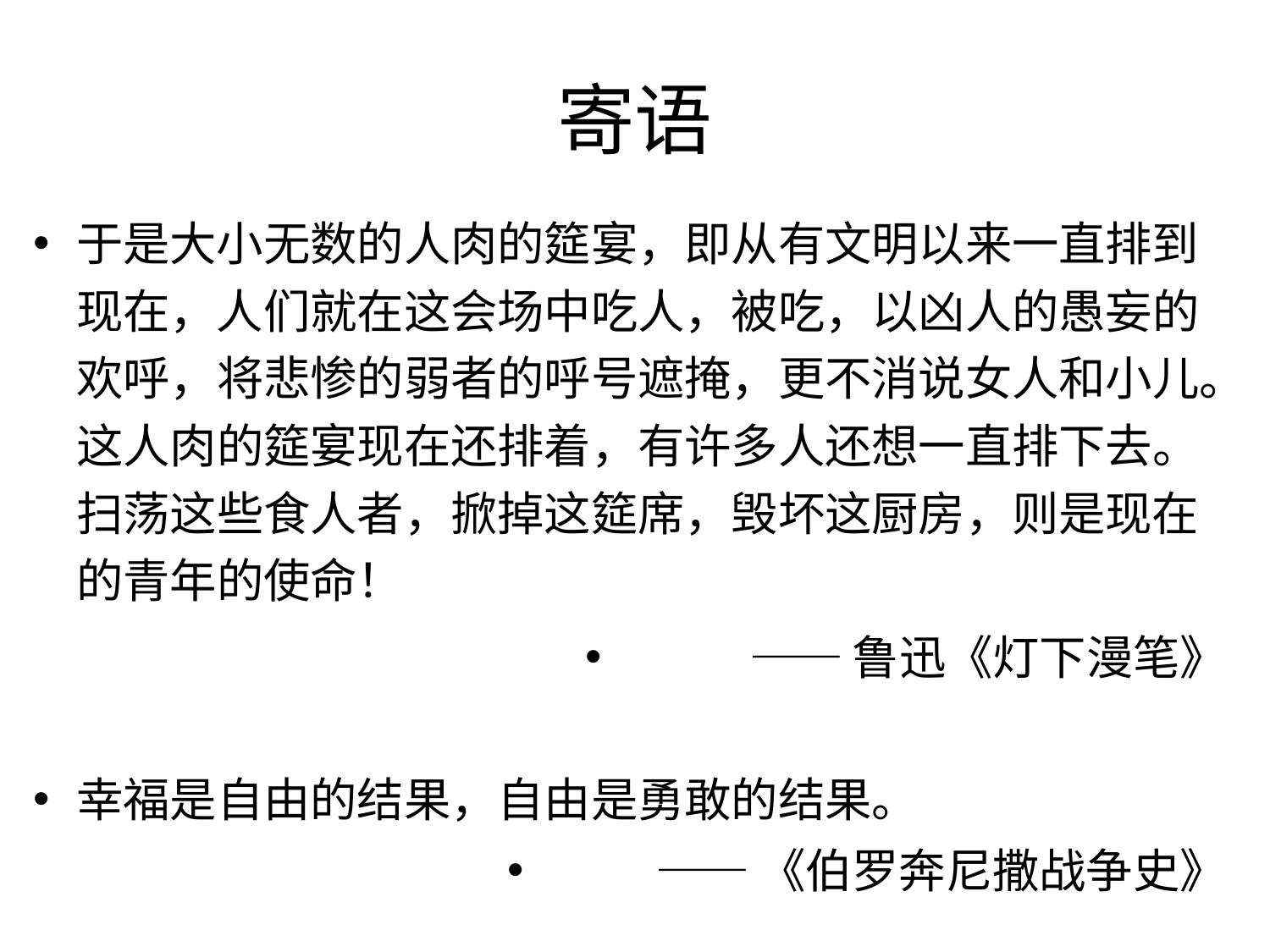

# 寄语
于是大小无数的人肉的筵宴，即从有文明以来一直排到现在，人们就在这会场中吃人，被吃，以凶人的愚妄的欢呼，将悲惨的弱者的呼号遮掩，更不消说女人和小儿。这人肉的筵宴现在还排着，有许多人还想一直排下去。扫荡这些食人者，掀掉这筵席，毁坏这厨房，则是现在的青年的使命！
——鲁迅《灯下漫笔》

幸福是自由的结果，自由是勇敢的结果。
——《伯罗奔尼撒战争史》